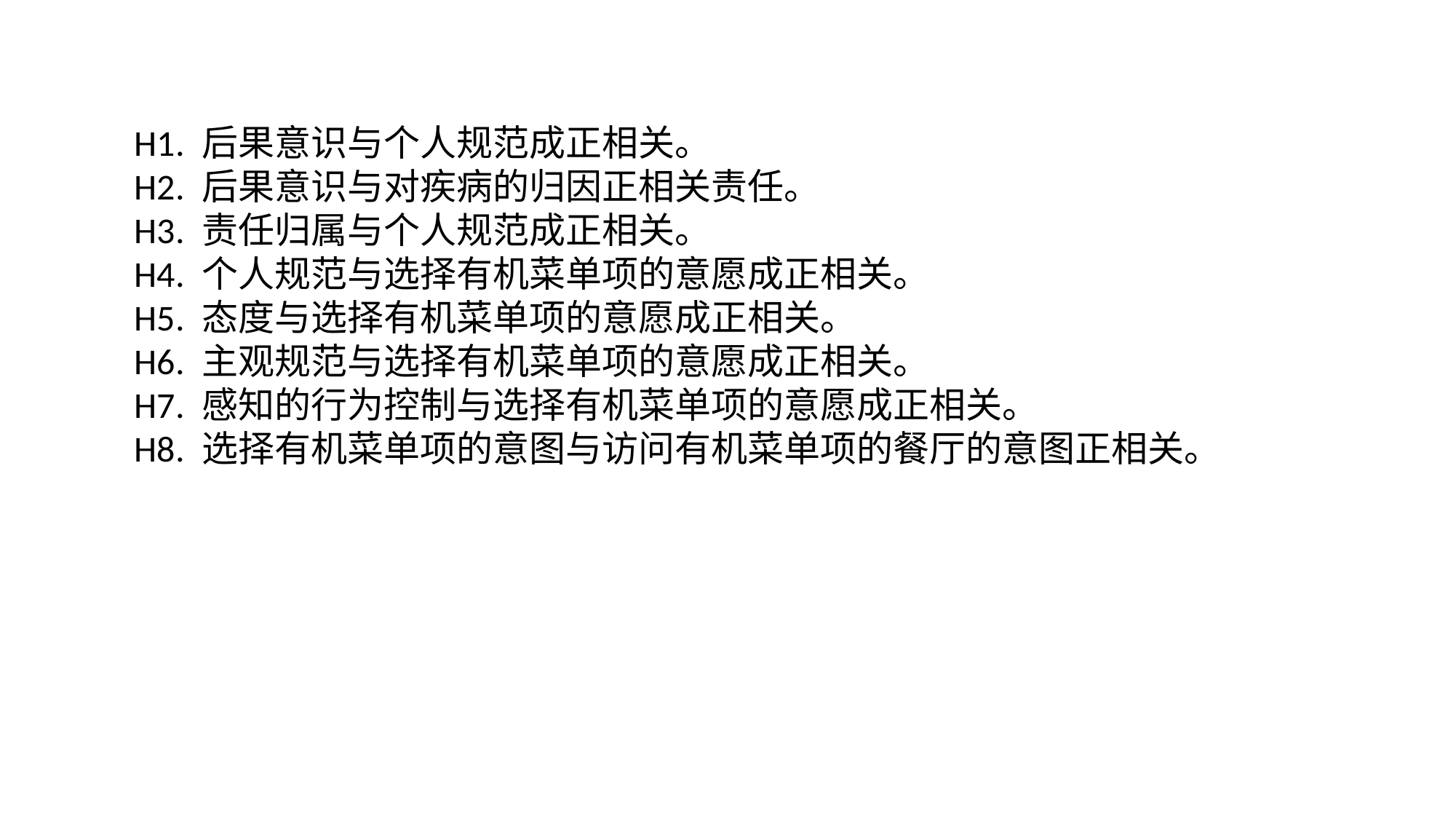

H1. 后果意识与个人规范成正相关。
H2. 后果意识与对疾病的归因正相关责任。
H3. 责任归属与个人规范成正相关。
H4. 个人规范与选择有机菜单项的意愿成正相关。
H5. 态度与选择有机菜单项的意愿成正相关。
H6. 主观规范与选择有机菜单项的意愿成正相关。
H7. 感知的行为控制与选择有机菜单项的意愿成正相关。
H8. 选择有机菜单项的意图与访问有机菜单项的餐厅的意图正相关。